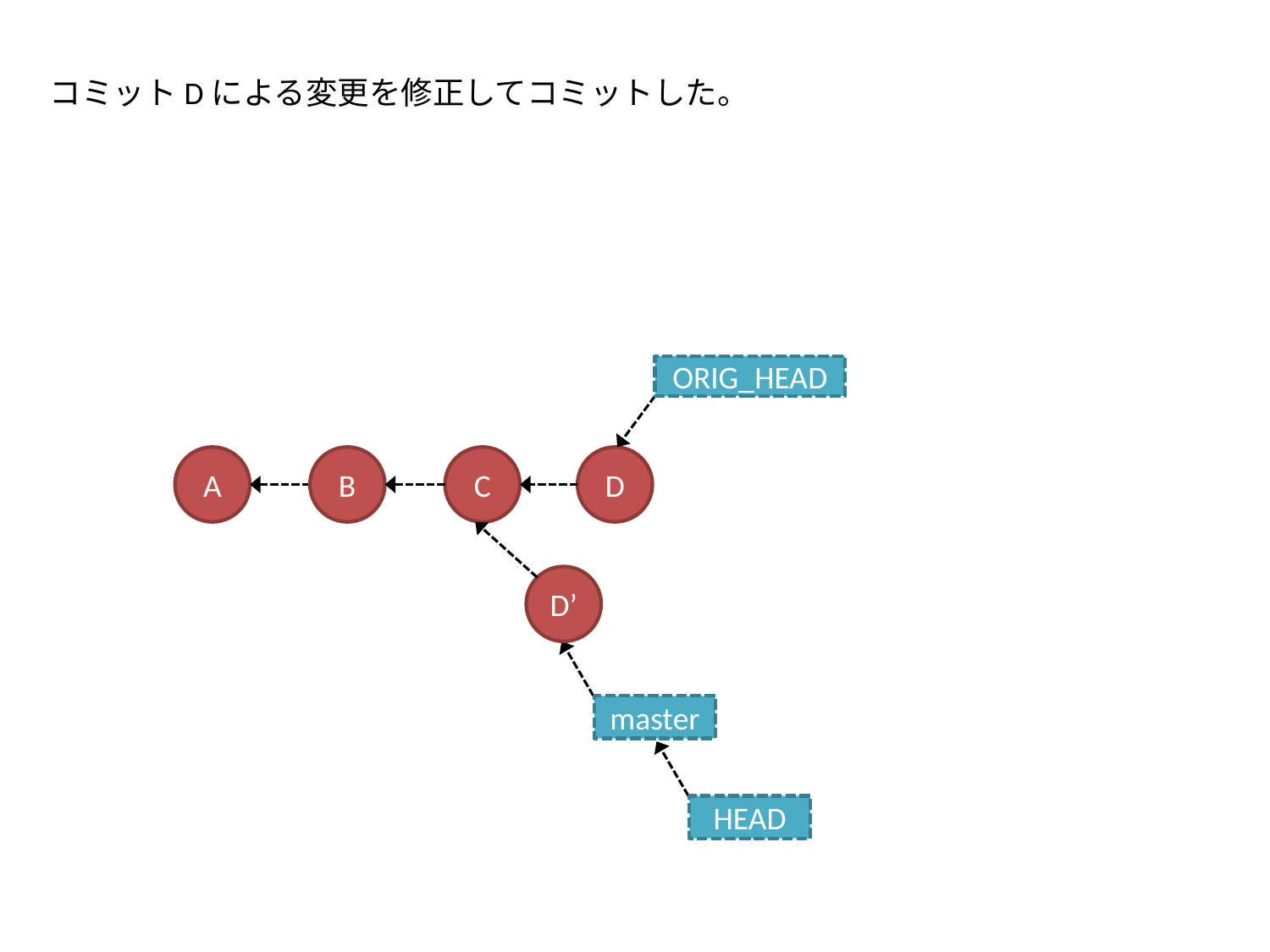

コミットDによる変更を修正してコミットした。
ORIG_HEAD
A
B
C
D
D’
master
HEAD